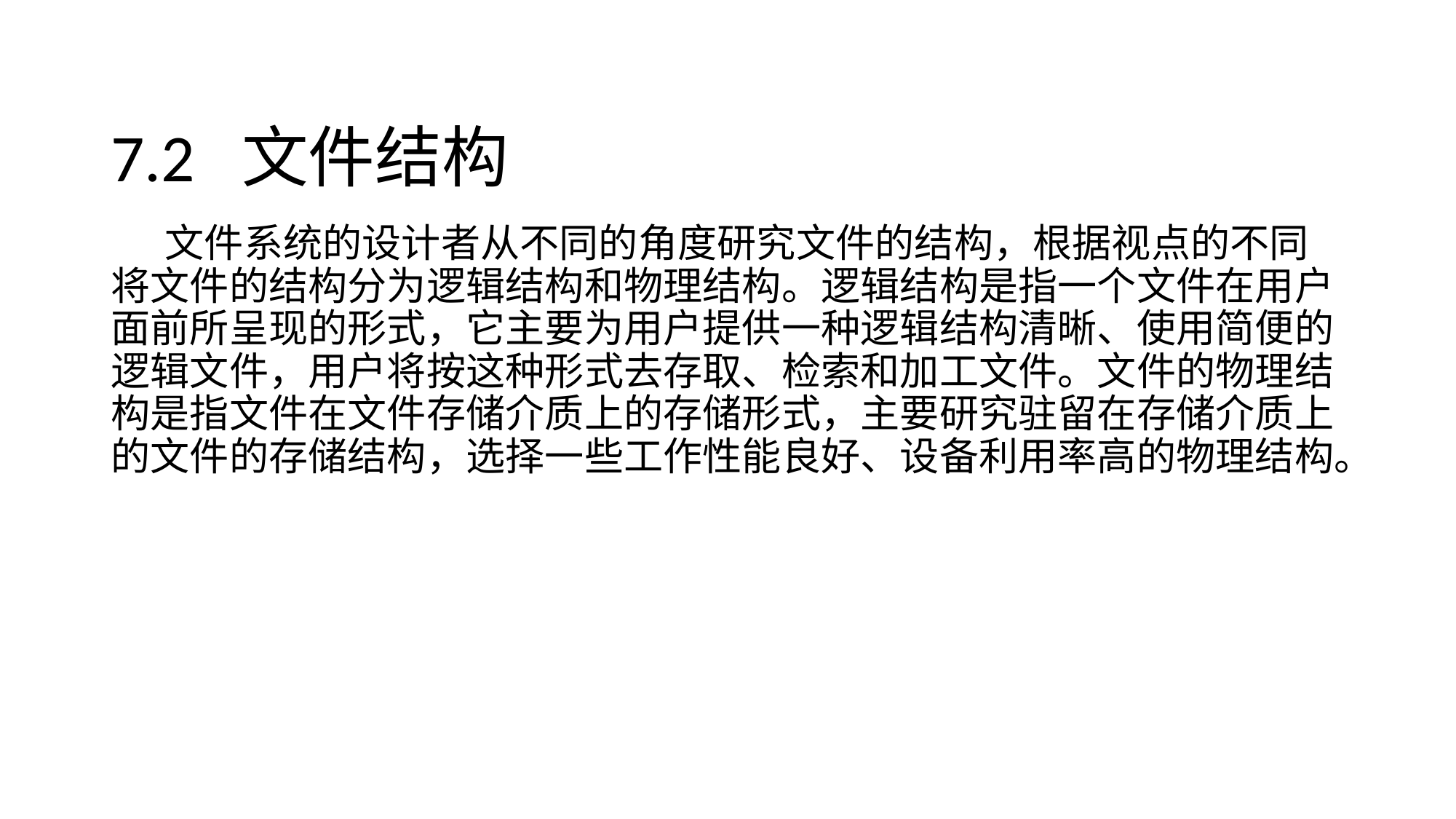

7.2  文件结构
     文件系统的设计者从不同的角度研究文件的结构，根据视点的不同将文件的结构分为逻辑结构和物理结构。逻辑结构是指一个文件在用户面前所呈现的形式，它主要为用户提供一种逻辑结构清晰、使用简便的逻辑文件，用户将按这种形式去存取、检索和加工文件。文件的物理结构是指文件在文件存储介质上的存储形式，主要研究驻留在存储介质上的文件的存储结构，选择一些工作性能良好、设备利用率高的物理结构。

1